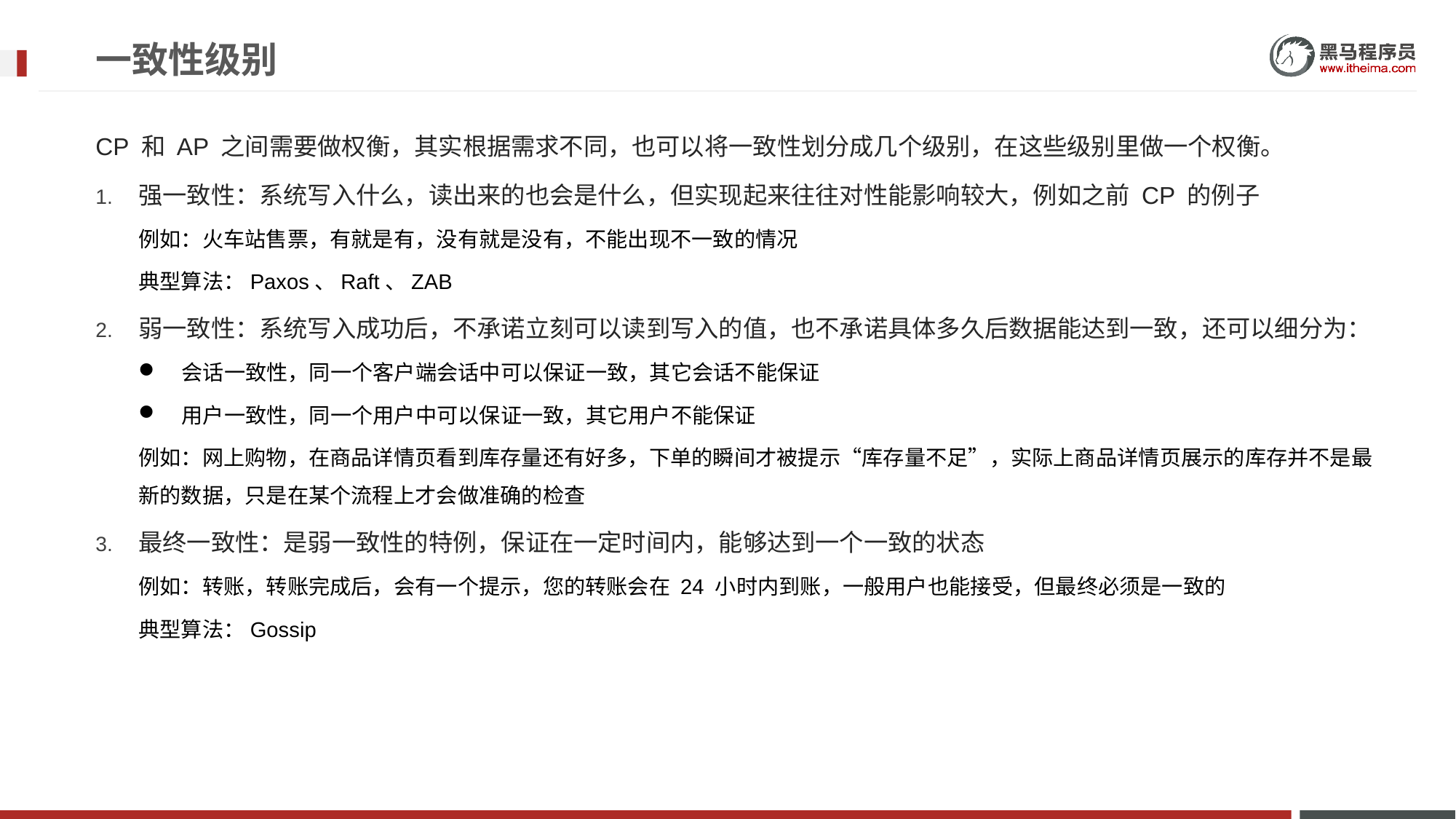

# 一致性级别
CP 和 AP 之间需要做权衡，其实根据需求不同，也可以将一致性划分成几个级别，在这些级别里做一个权衡。
强一致性：系统写入什么，读出来的也会是什么，但实现起来往往对性能影响较大，例如之前 CP 的例子
例如：火车站售票，有就是有，没有就是没有，不能出现不一致的情况
典型算法：Paxos、Raft、ZAB
弱一致性：系统写入成功后，不承诺立刻可以读到写入的值，也不承诺具体多久后数据能达到一致，还可以细分为：
会话一致性，同一个客户端会话中可以保证一致，其它会话不能保证
用户一致性，同一个用户中可以保证一致，其它用户不能保证
例如：网上购物，在商品详情页看到库存量还有好多，下单的瞬间才被提示“库存量不足”，实际上商品详情页展示的库存并不是最新的数据，只是在某个流程上才会做准确的检查
最终一致性：是弱一致性的特例，保证在一定时间内，能够达到一个一致的状态
例如：转账，转账完成后，会有一个提示，您的转账会在 24 小时内到账，一般用户也能接受，但最终必须是一致的
典型算法：Gossip